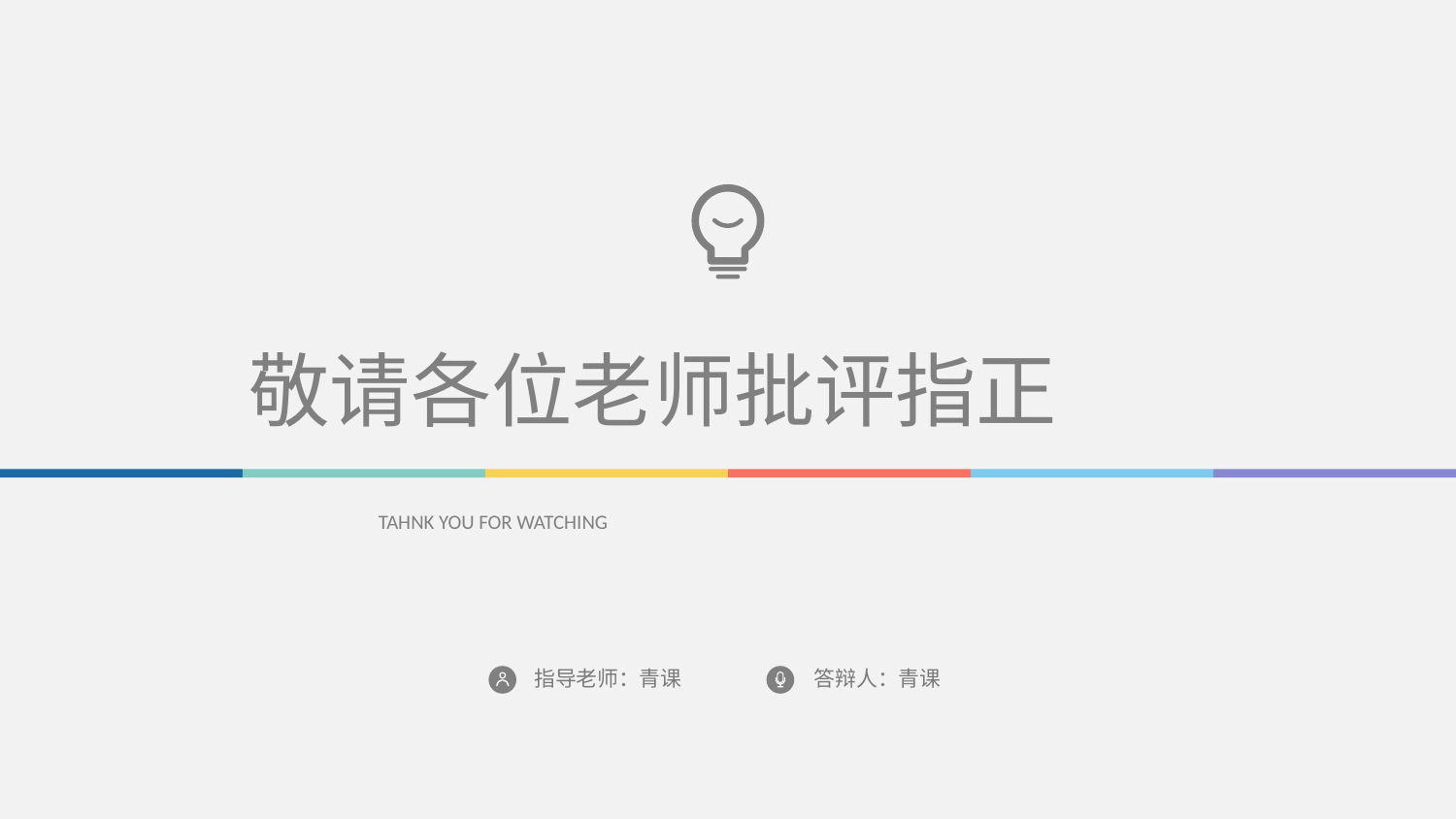

敬请各位老师批评指正

TAHNK YOU FOR WATCHING
指导老师：青课
答辩人：青课